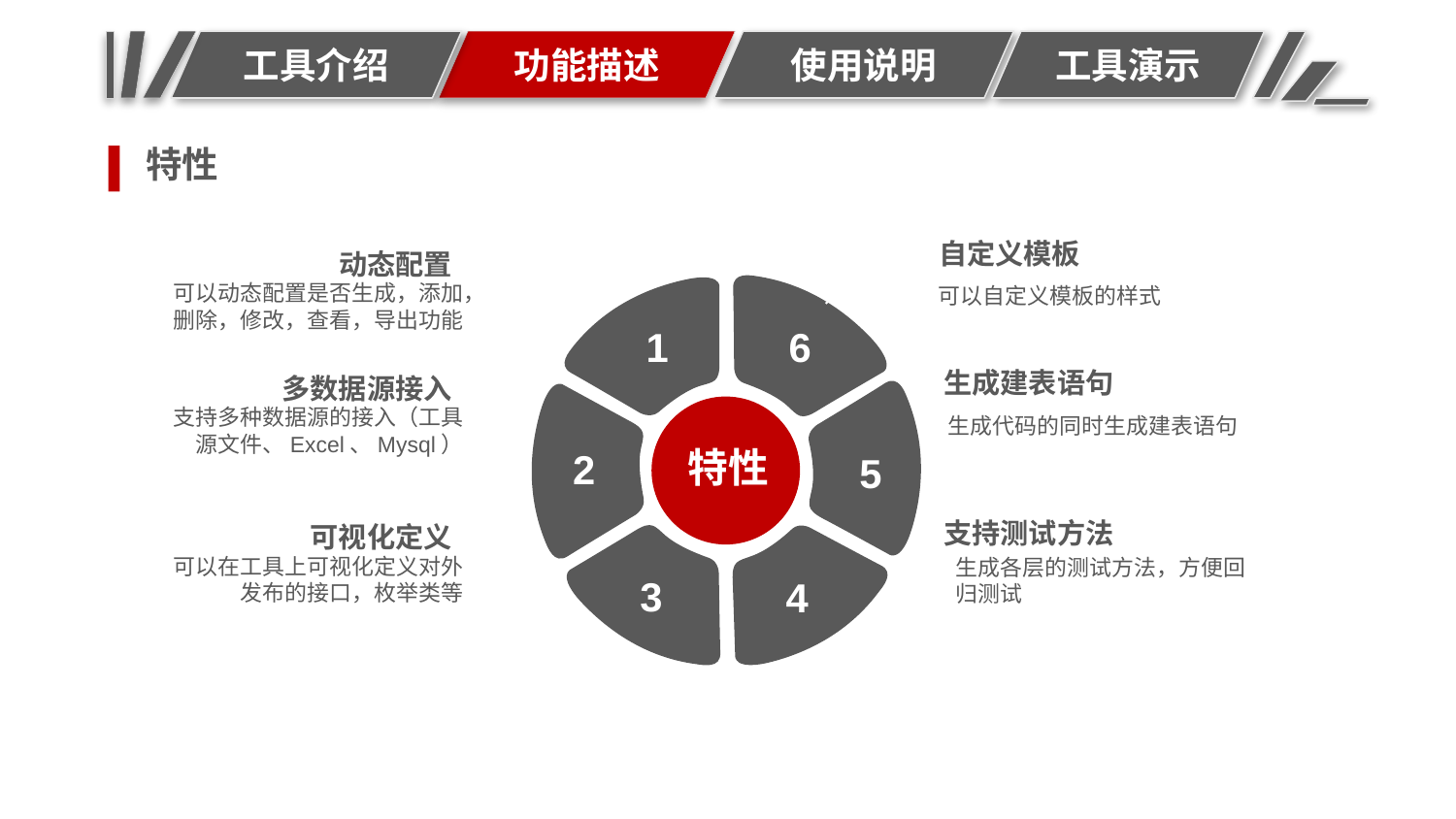

工具介绍
功能描述
工具演示
使用说明

特性

自定义模板
可以自定义模板的样式
动态配置
可以动态配置是否生成，添加，删除，修改，查看，导出功能

1
6
生成建表语句
生成代码的同时生成建表语句
多数据源接入
支持多种数据源的接入（工具源文件、Excel、Mysql）

特性
2
5
支持测试方法
生成各层的测试方法，方便回归测试
可视化定义
可以在工具上可视化定义对外发布的接口，枚举类等

3
4